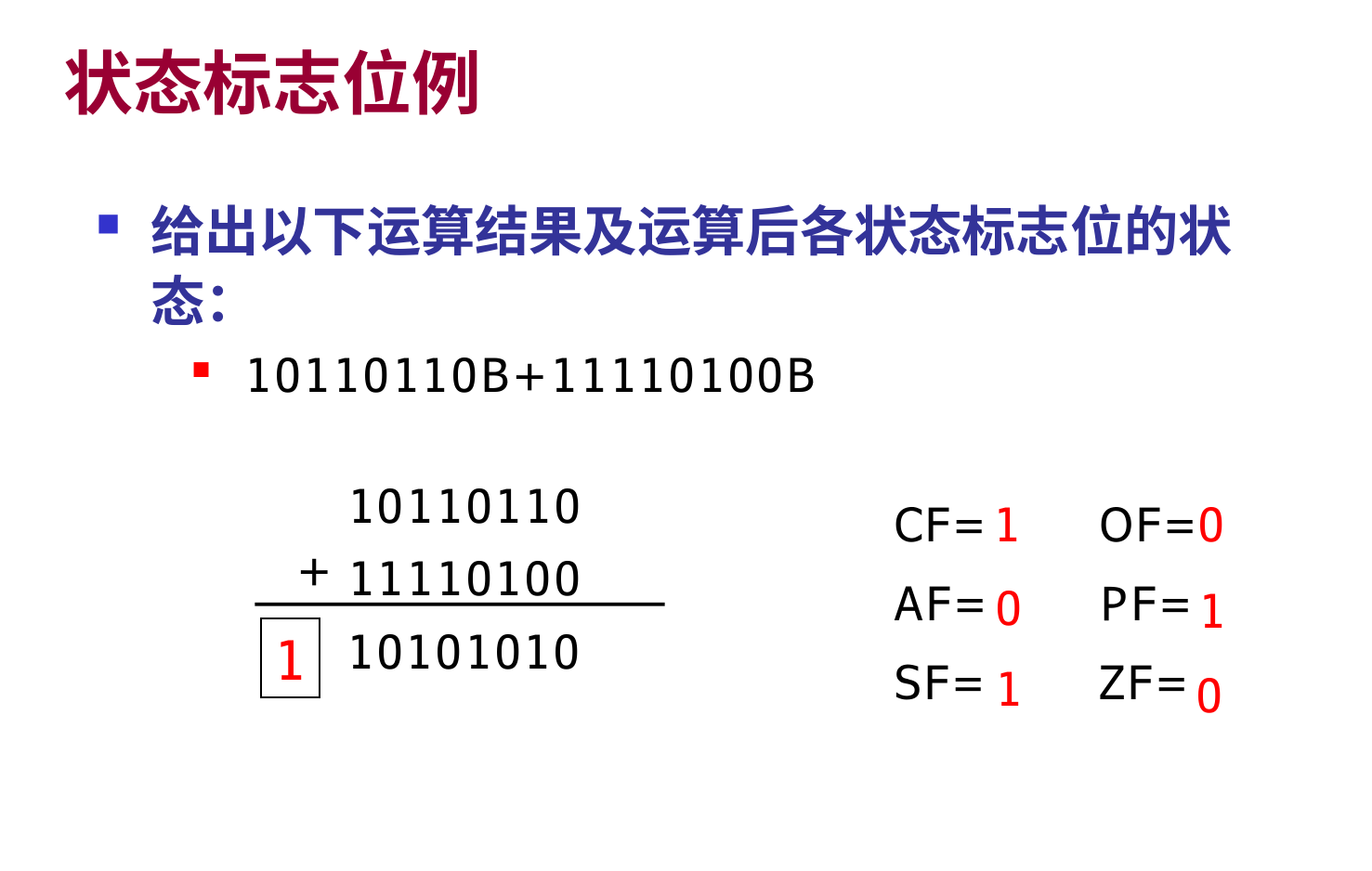

# 状态标志位例
给出以下运算结果及运算后各状态标志位的状态：
10110110B+11110100B
10110110
11110100
1
0
CF=        OF=
AF=        PF=
SF=        ZF=
+
0
1

10101010
1
1
0
49